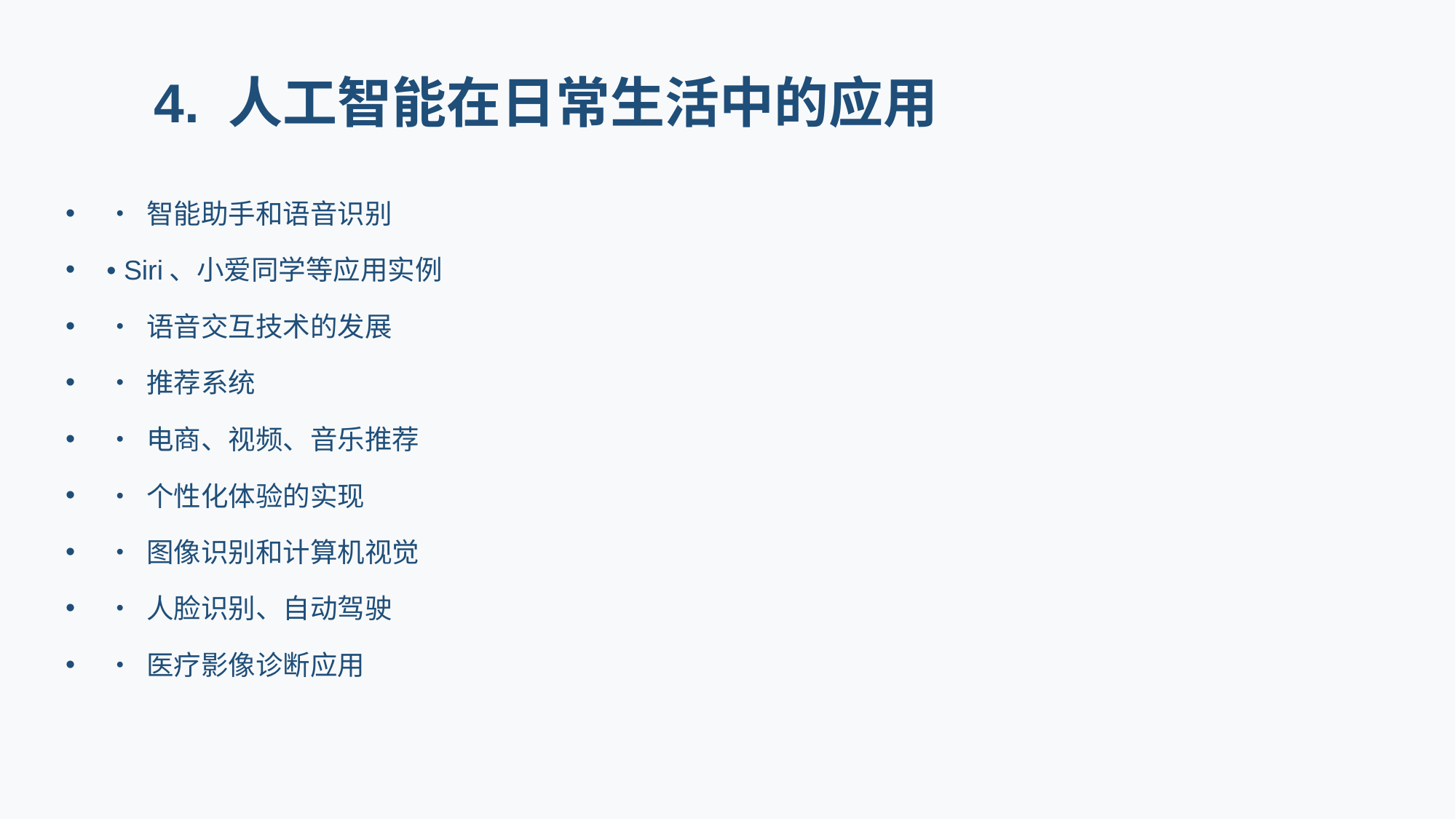

# 4. 人工智能在日常生活中的应用
• 智能助手和语音识别
• Siri、小爱同学等应用实例
• 语音交互技术的发展
• 推荐系统
• 电商、视频、音乐推荐
• 个性化体验的实现
• 图像识别和计算机视觉
• 人脸识别、自动驾驶
• 医疗影像诊断应用